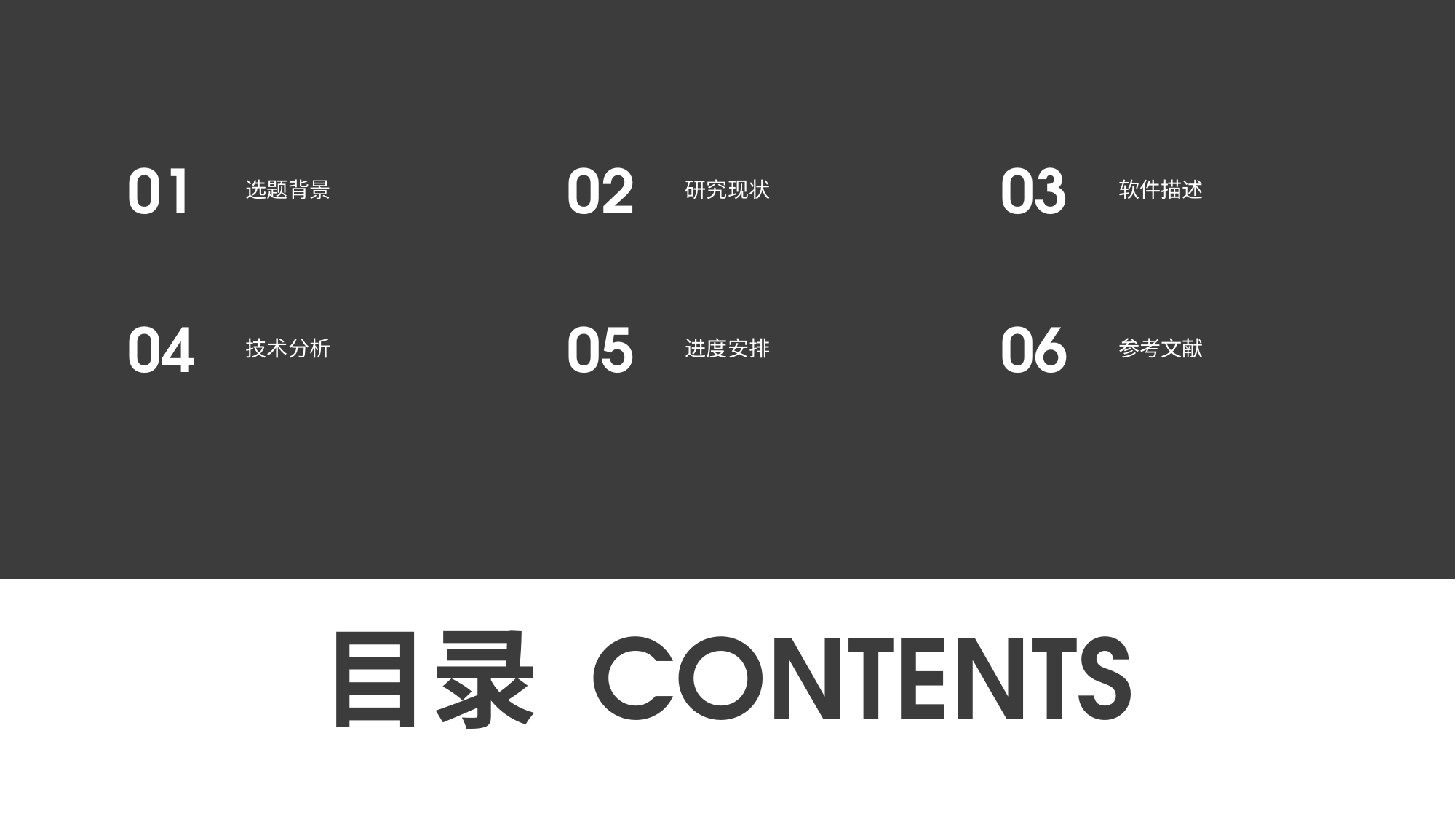

01
02
03
选题背景
研究现状
软件描述
04
05
06
技术分析
进度安排
参考文献
目录 CONTENTS